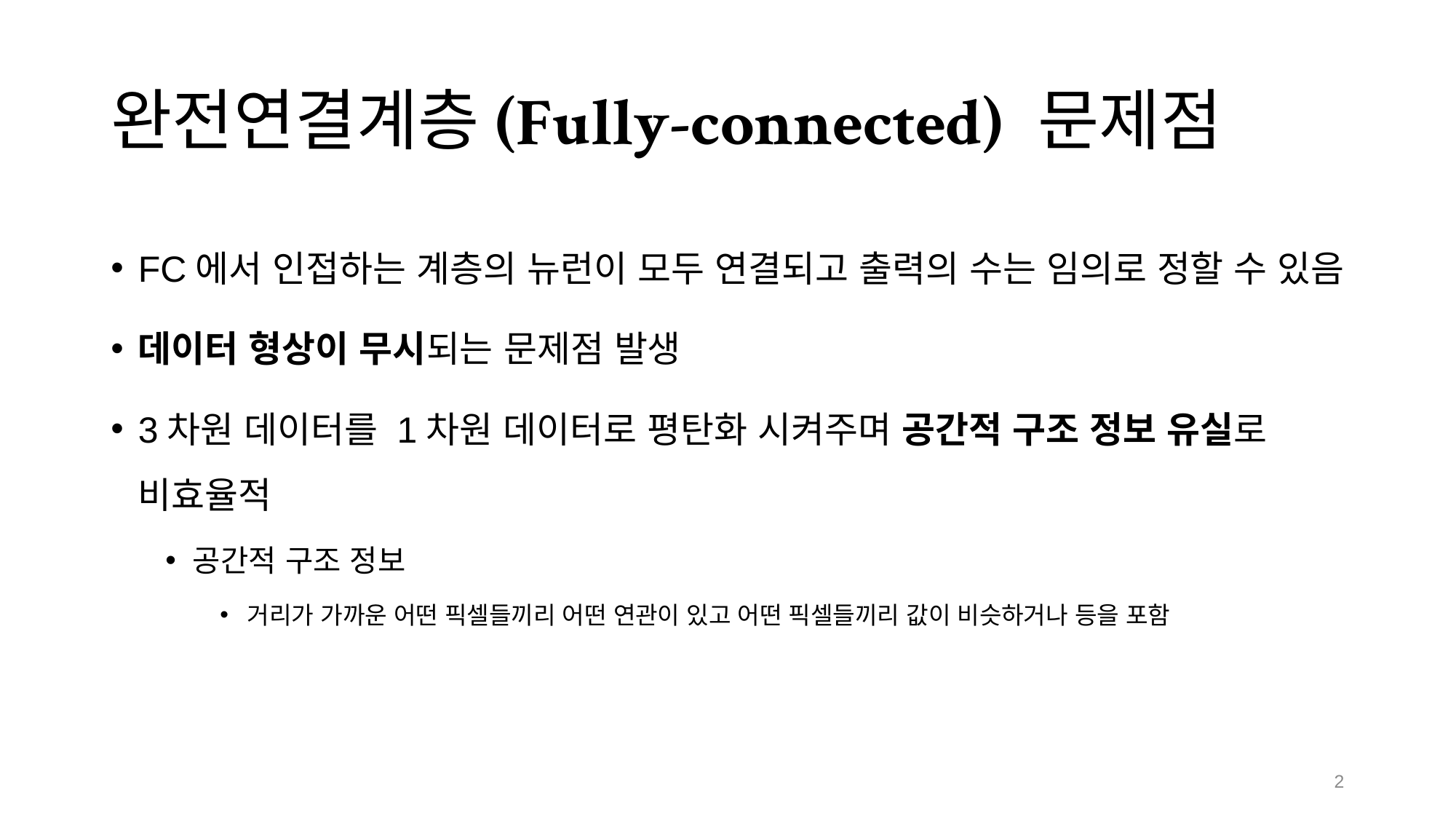

# 완전연결계층(Fully-connected) 문제점
FC에서 인접하는 계층의 뉴런이 모두 연결되고 출력의 수는 임의로 정할 수 있음
데이터 형상이 무시되는 문제점 발생
3차원 데이터를 1차원 데이터로 평탄화 시켜주며 공간적 구조 정보 유실로 비효율적
공간적 구조 정보
거리가 가까운 어떤 픽셀들끼리 어떤 연관이 있고 어떤 픽셀들끼리 값이 비슷하거나 등을 포함

2